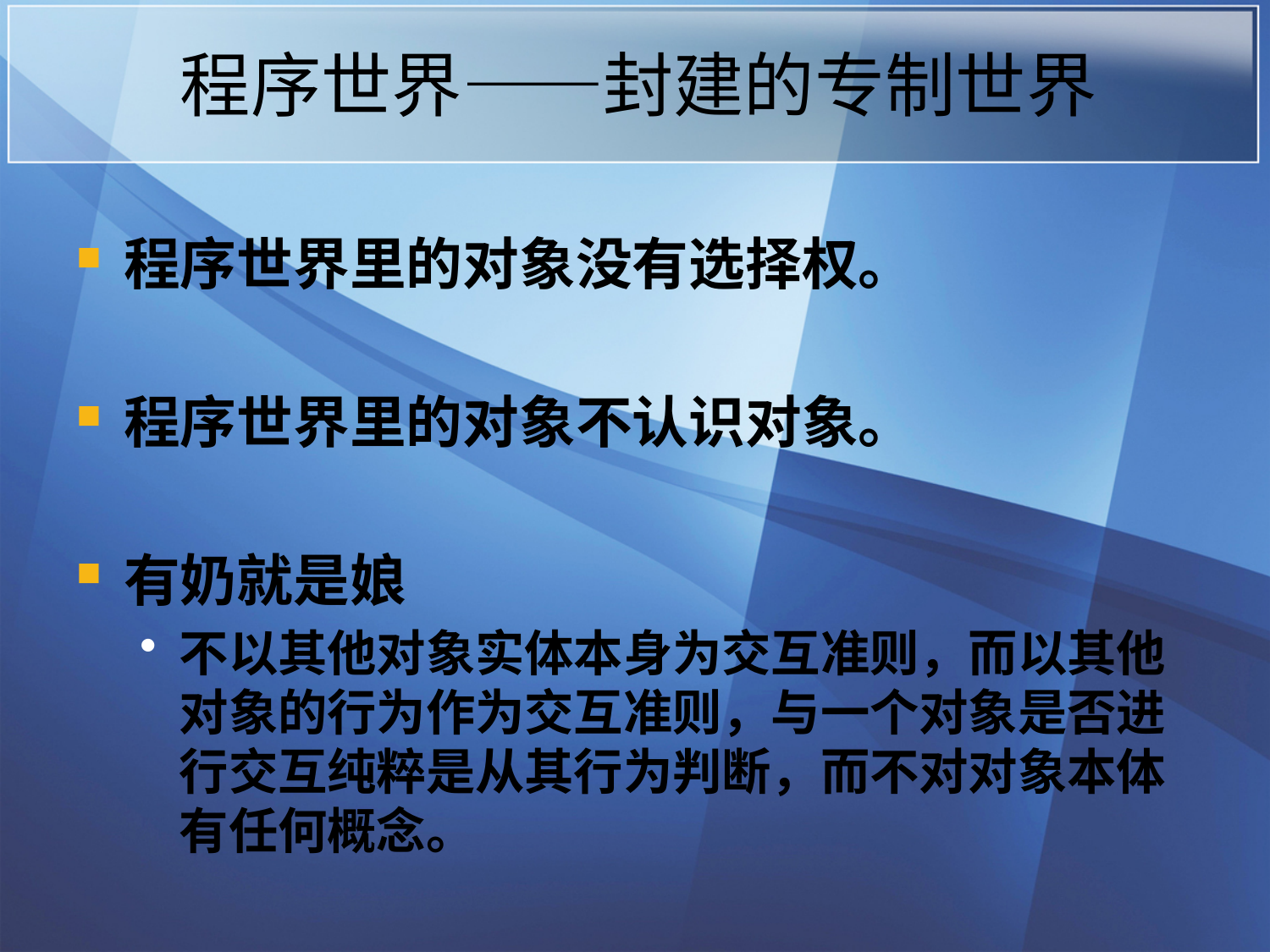

# 程序世界——封建的专制世界
程序世界里的对象没有选择权。

程序世界里的对象不认识对象。

有奶就是娘
不以其他对象实体本身为交互准则，而以其他对象的行为作为交互准则，与一个对象是否进行交互纯粹是从其行为判断，而不对对象本体有任何概念。